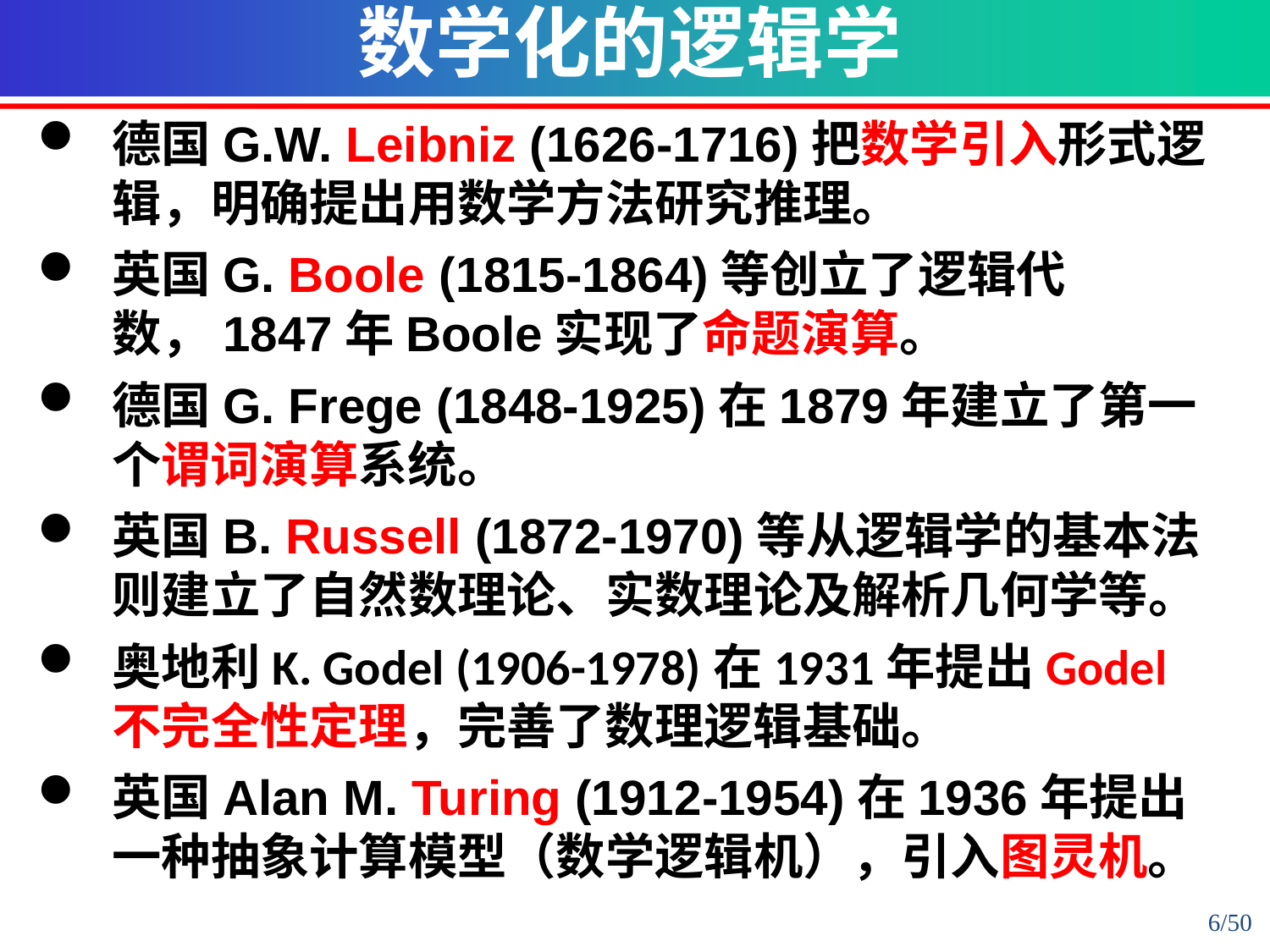

数学化的逻辑学
德国G.W. Leibniz (1626-1716)把数学引入形式逻辑，明确提出用数学方法研究推理。
英国G. Boole (1815-1864)等创立了逻辑代数，1847年Boole实现了命题演算。
德国G. Frege (1848-1925)在1879年建立了第一个谓词演算系统。
英国B. Russell (1872-1970)等从逻辑学的基本法则建立了自然数理论、实数理论及解析几何学等。
奥地利K. Godel (1906-1978)在1931年提出Godel不完全性定理，完善了数理逻辑基础。
英国Alan M. Turing (1912-1954)在1936年提出一种抽象计算模型（数学逻辑机），引入图灵机。
6/50